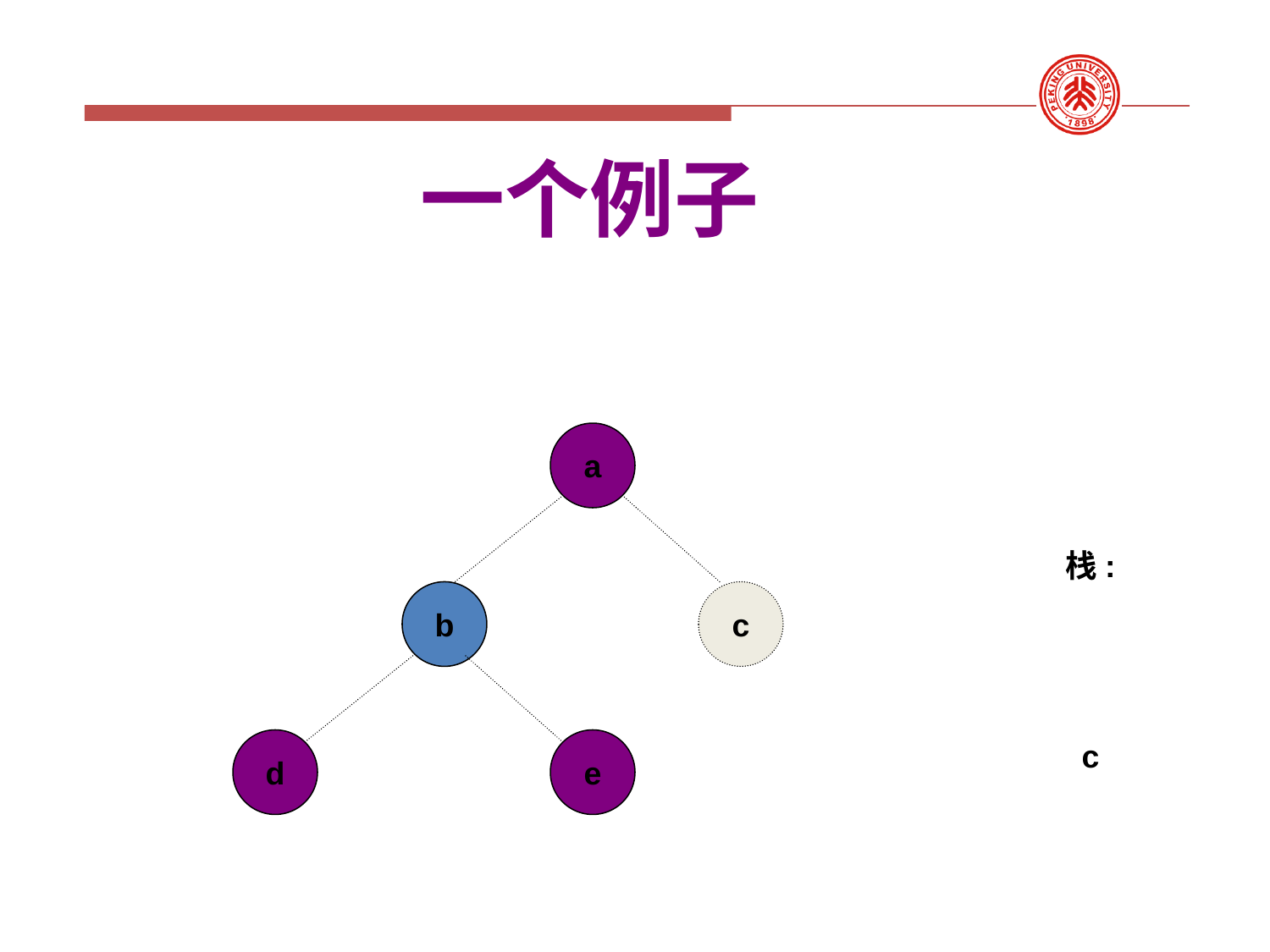

一个例子
a

栈:

c
b
c

d
e